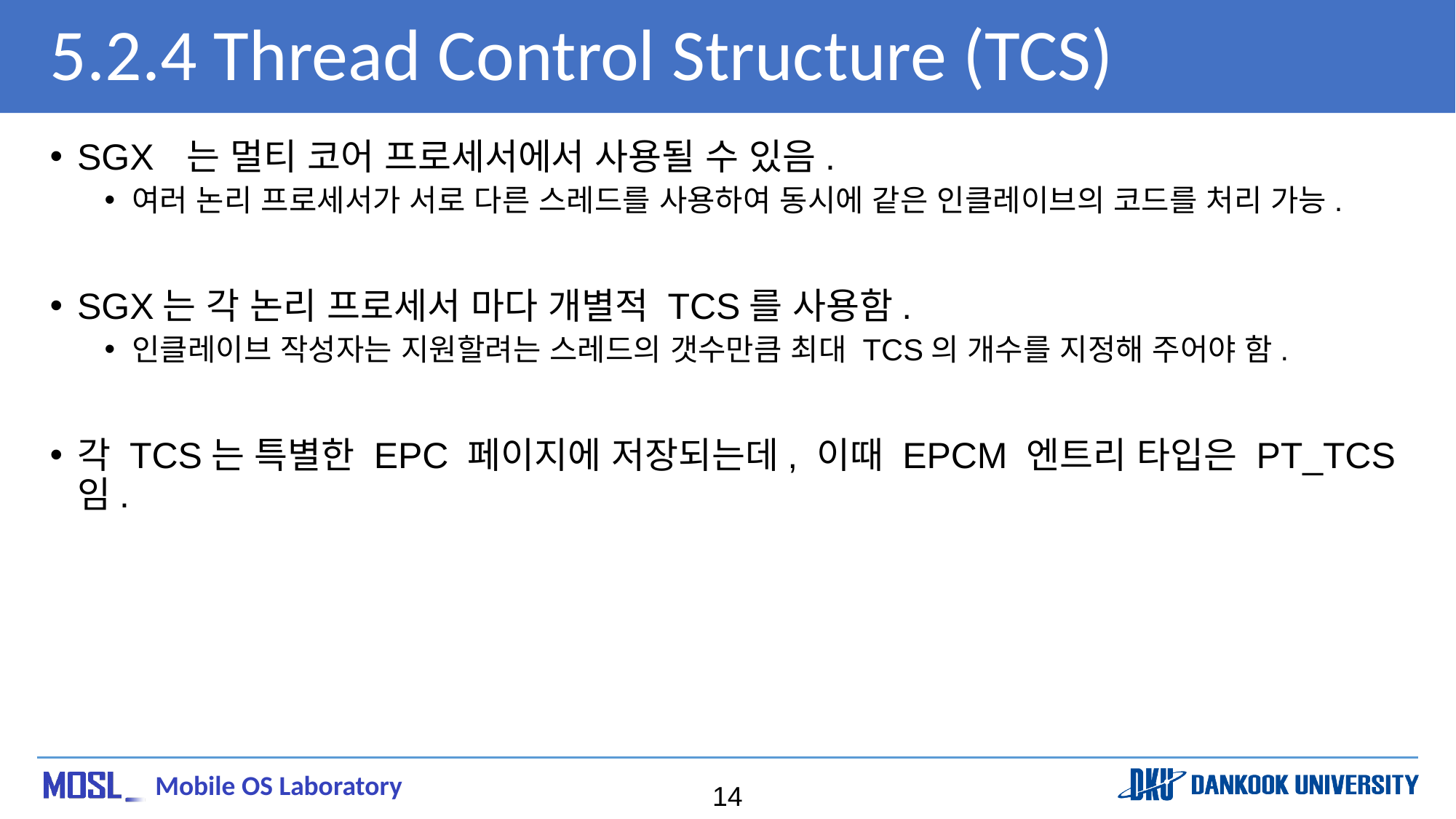

# 5.2.4 Thread Control Structure (TCS)
SGX	는 멀티 코어 프로세서에서 사용될 수 있음.
여러 논리 프로세서가 서로 다른 스레드를 사용하여 동시에 같은 인클레이브의 코드를 처리 가능.

SGX는 각 논리 프로세서 마다 개별적 TCS를 사용함.
인클레이브 작성자는 지원할려는 스레드의 갯수만큼 최대 TCS의 개수를 지정해 주어야 함.

각 TCS는 특별한 EPC 페이지에 저장되는데, 이때 EPCM 엔트리 타입은 PT_TCS임.

14